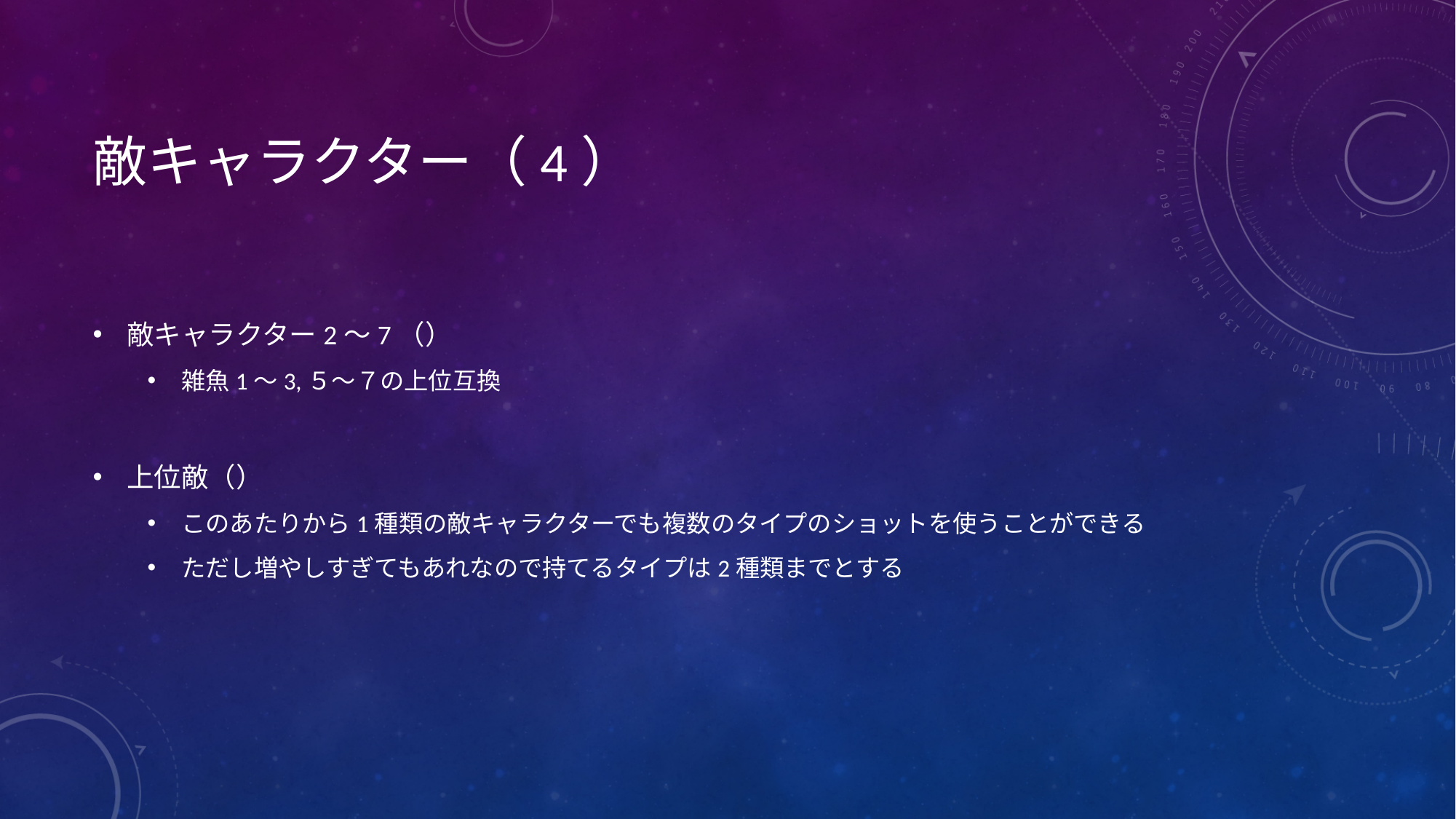

# 敵キャラクター（4）
敵キャラクター2～7（）
雑魚1～3,５～７の上位互換

上位敵（）
このあたりから1種類の敵キャラクターでも複数のタイプのショットを使うことができる
ただし増やしすぎてもあれなので持てるタイプは2種類までとする